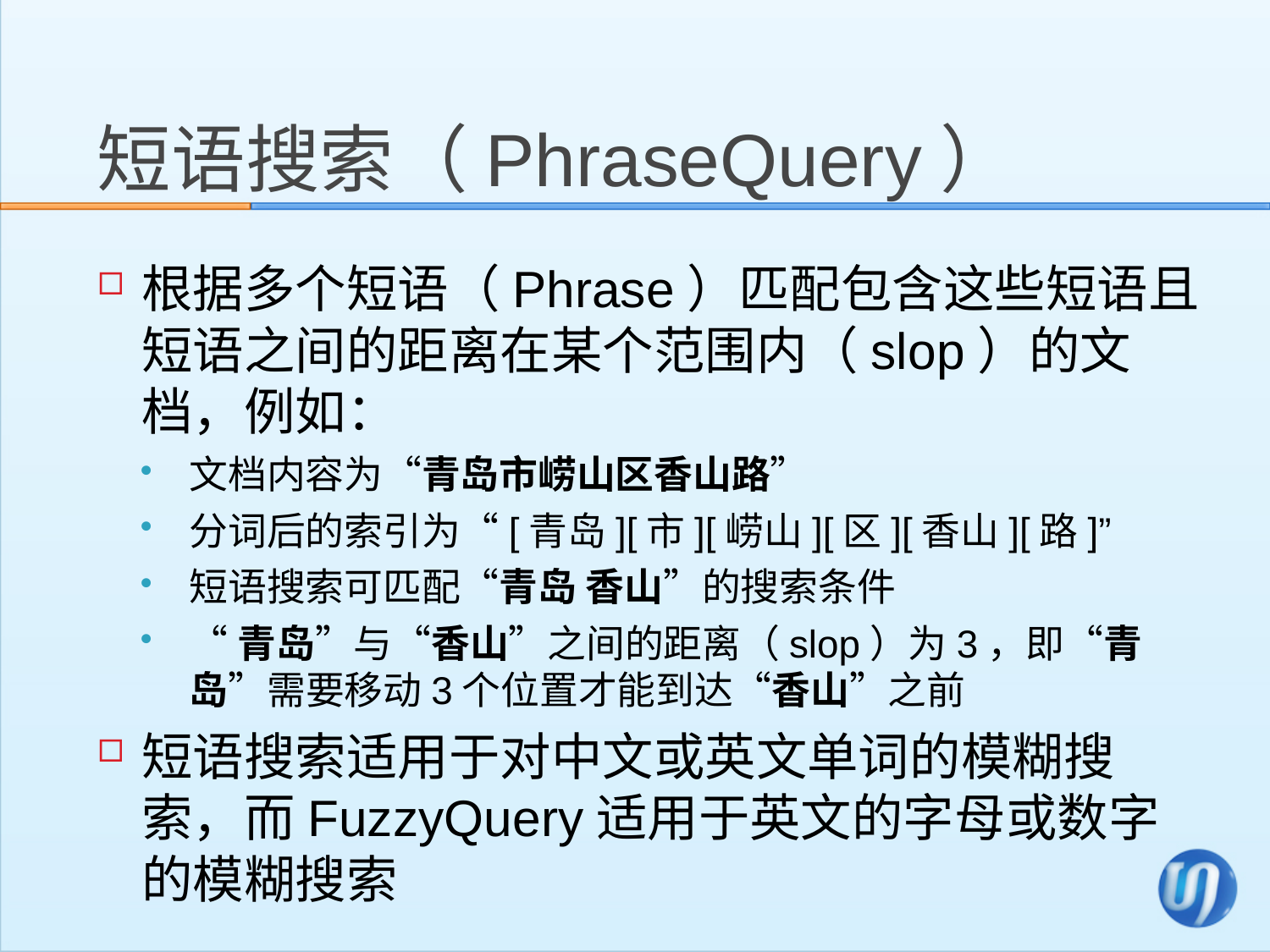

# 短语搜索（PhraseQuery）
根据多个短语（Phrase）匹配包含这些短语且短语之间的距离在某个范围内（slop）的文档，例如：
文档内容为“青岛市崂山区香山路”
分词后的索引为“[青岛][市][崂山][区][香山][路]”
短语搜索可匹配“青岛 香山”的搜索条件
“青岛”与“香山”之间的距离（slop）为3，即“青岛”需要移动3个位置才能到达“香山”之前
短语搜索适用于对中文或英文单词的模糊搜索，而FuzzyQuery适用于英文的字母或数字的模糊搜索